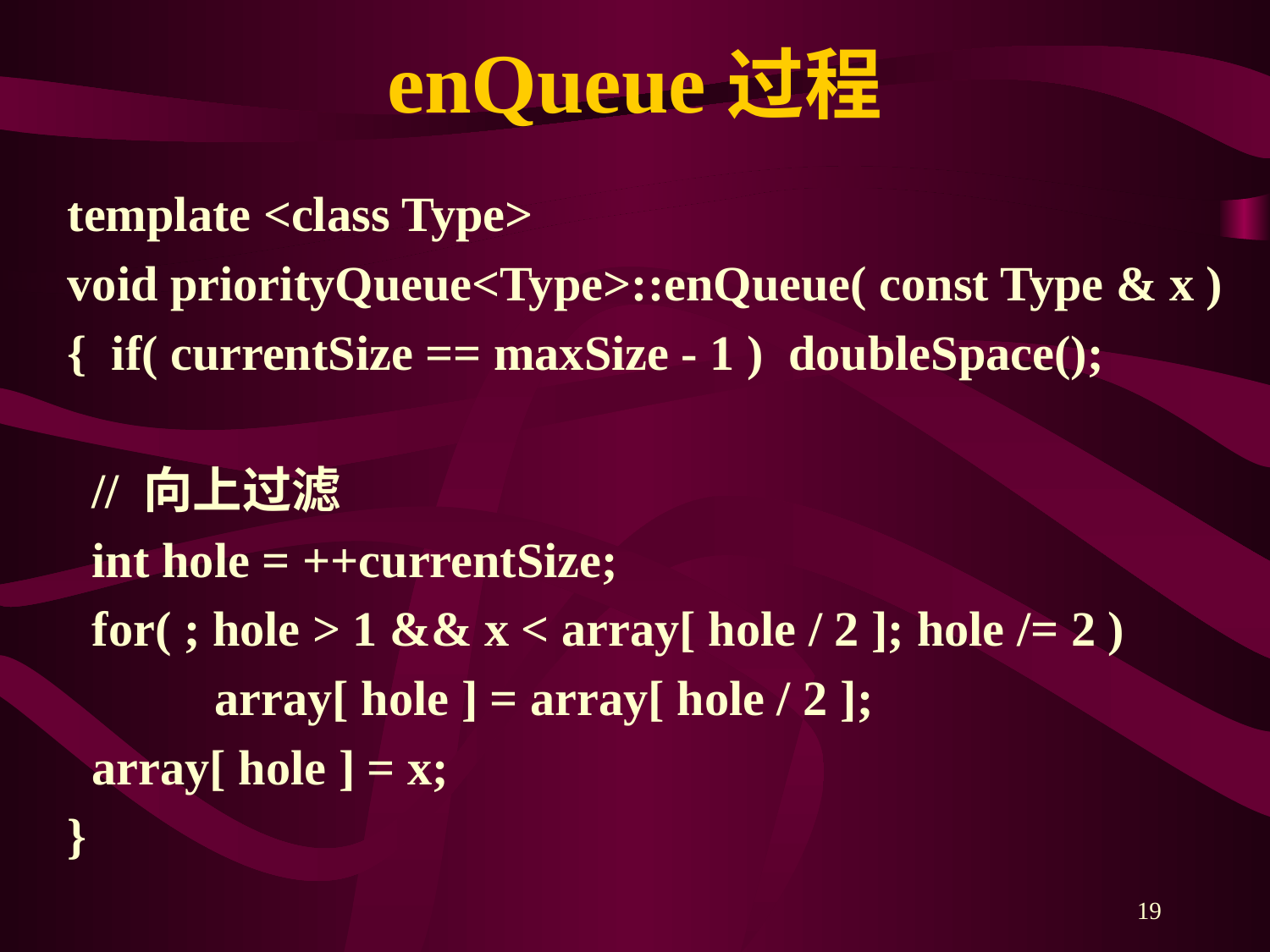

# enQueue过程
template <class Type>
void priorityQueue<Type>::enQueue( const Type & x )
{  if( currentSize == maxSize - 1 )  doubleSpace();

  // 向上过滤
  int hole = ++currentSize;
  for( ; hole > 1 && x < array[ hole / 2 ]; hole /= 2 )
            array[ hole ] = array[ hole / 2 ];
  array[ hole ] = x;
}
19